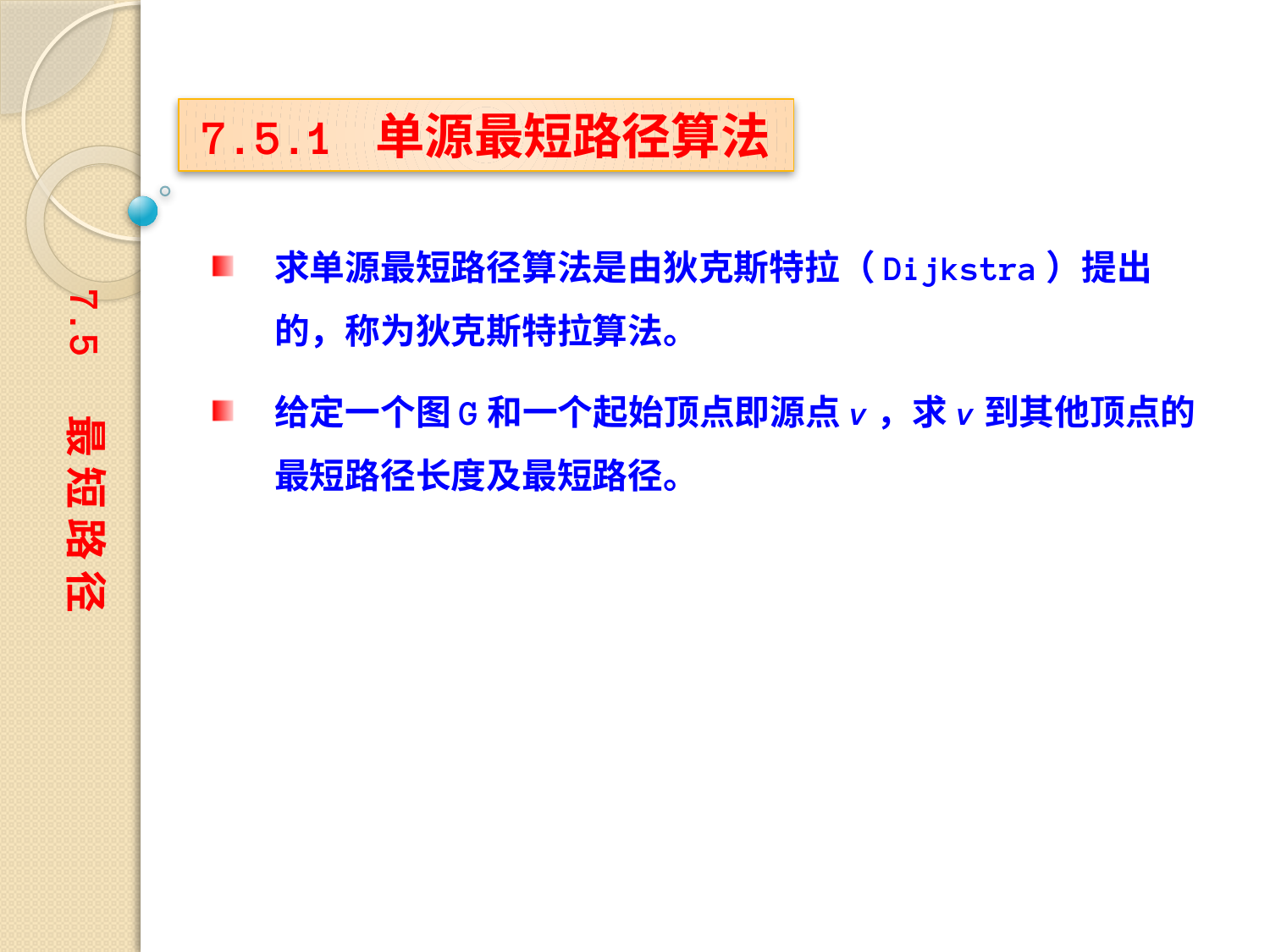

7.5.1 单源最短路径算法
求单源最短路径算法是由狄克斯特拉（Dijkstra）提出的，称为狄克斯特拉算法。
给定一个图G和一个起始顶点即源点v，求v到其他顶点的最短路径长度及最短路径。
7.5  最 短 路 径